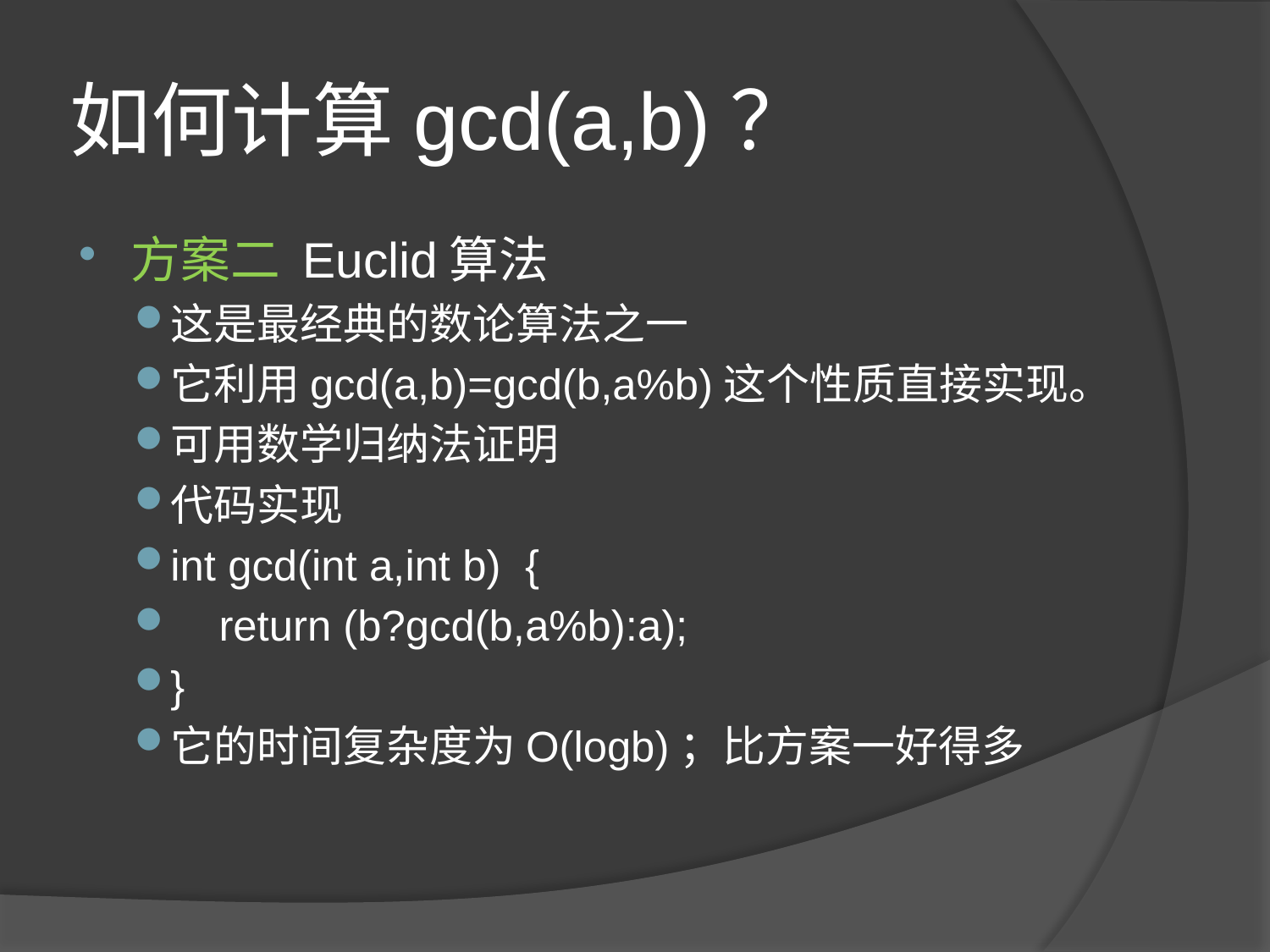

# 如何计算gcd(a,b)？
方案二 Euclid算法
这是最经典的数论算法之一
它利用gcd(a,b)=gcd(b,a%b)这个性质直接实现。
可用数学归纳法证明
代码实现
int gcd(int a,int b)  {
    return (b?gcd(b,a%b):a);
}
它的时间复杂度为O(logb)；比方案一好得多